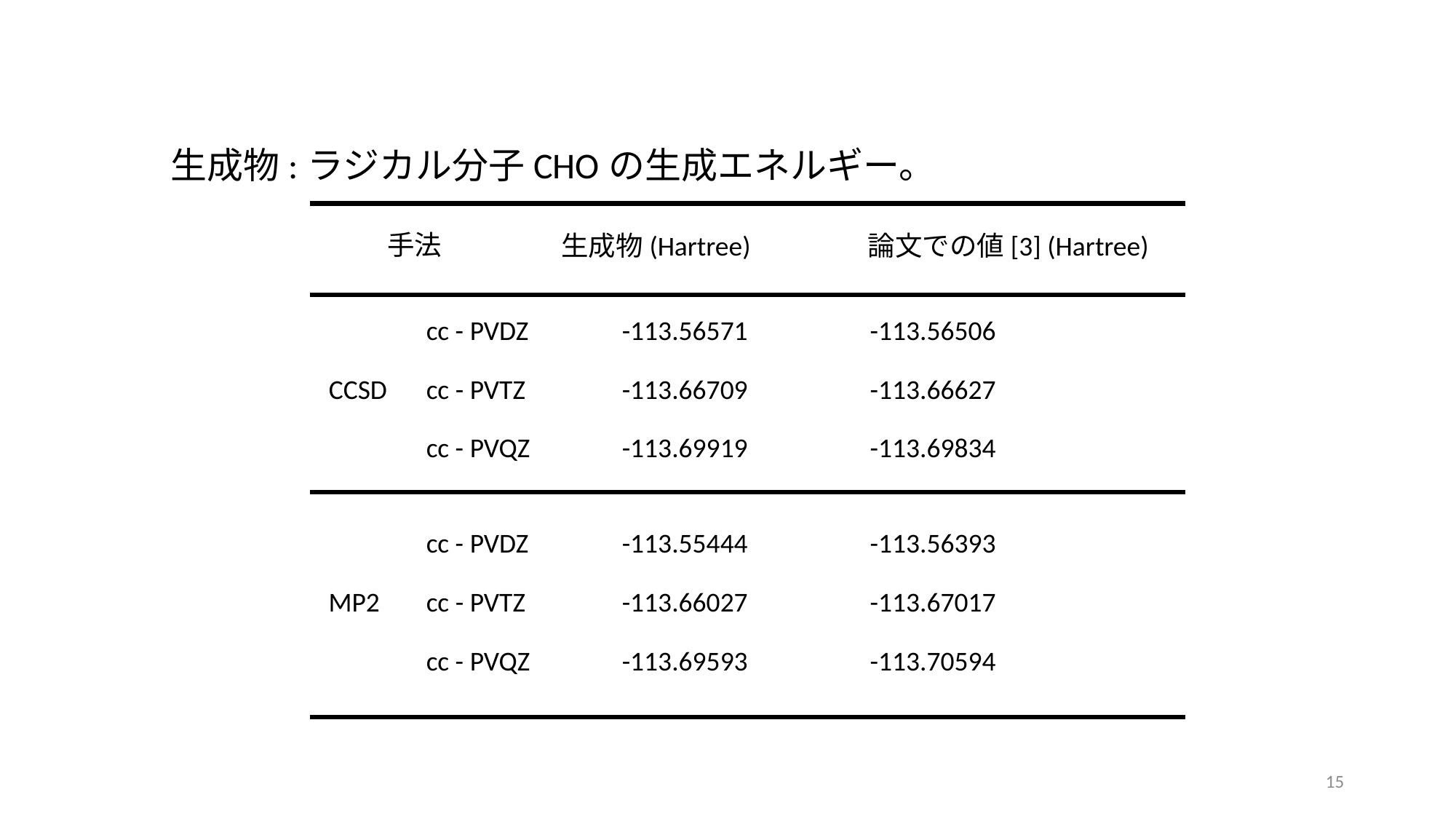

生成物:ラジカル分子CHOの生成エネルギー。
手法
論文での値[3] (Hartree)
生成物(Hartree)
cc - PVDZ
-113.56571
-113.56506
CCSD
cc - PVTZ
-113.66709
-113.66627
cc - PVQZ
-113.69919
-113.69834
cc - PVDZ
-113.55444
-113.56393
MP2
cc - PVTZ
-113.66027
-113.67017
cc - PVQZ
-113.69593
-113.70594
15